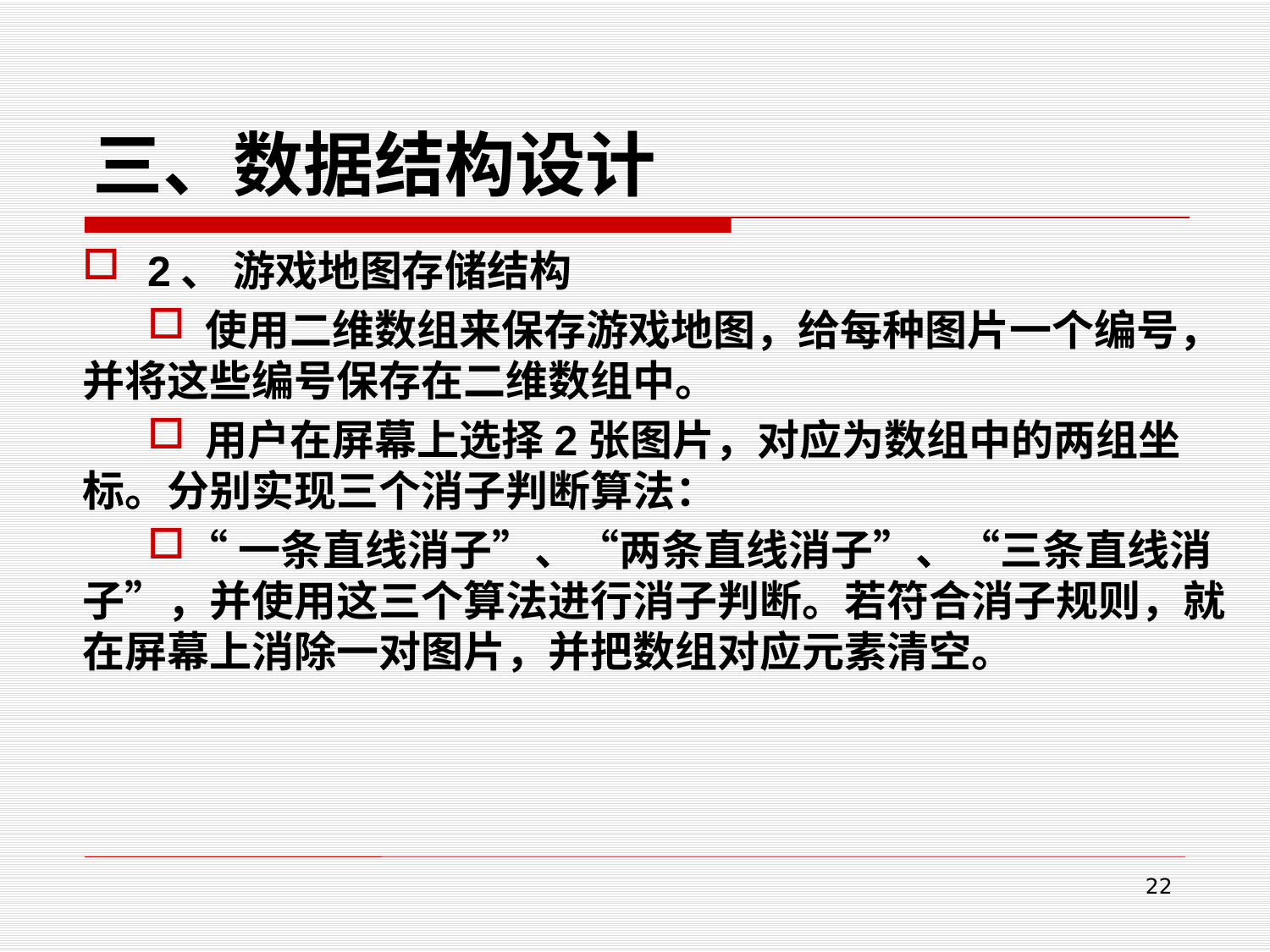

# 三、数据结构设计
2、 游戏地图存储结构
 使用二维数组来保存游戏地图，给每种图片一个编号，并将这些编号保存在二维数组中。
 用户在屏幕上选择2张图片，对应为数组中的两组坐标。分别实现三个消子判断算法：
“一条直线消子”、“两条直线消子”、“三条直线消子”，并使用这三个算法进行消子判断。若符合消子规则，就在屏幕上消除一对图片，并把数组对应元素清空。
22